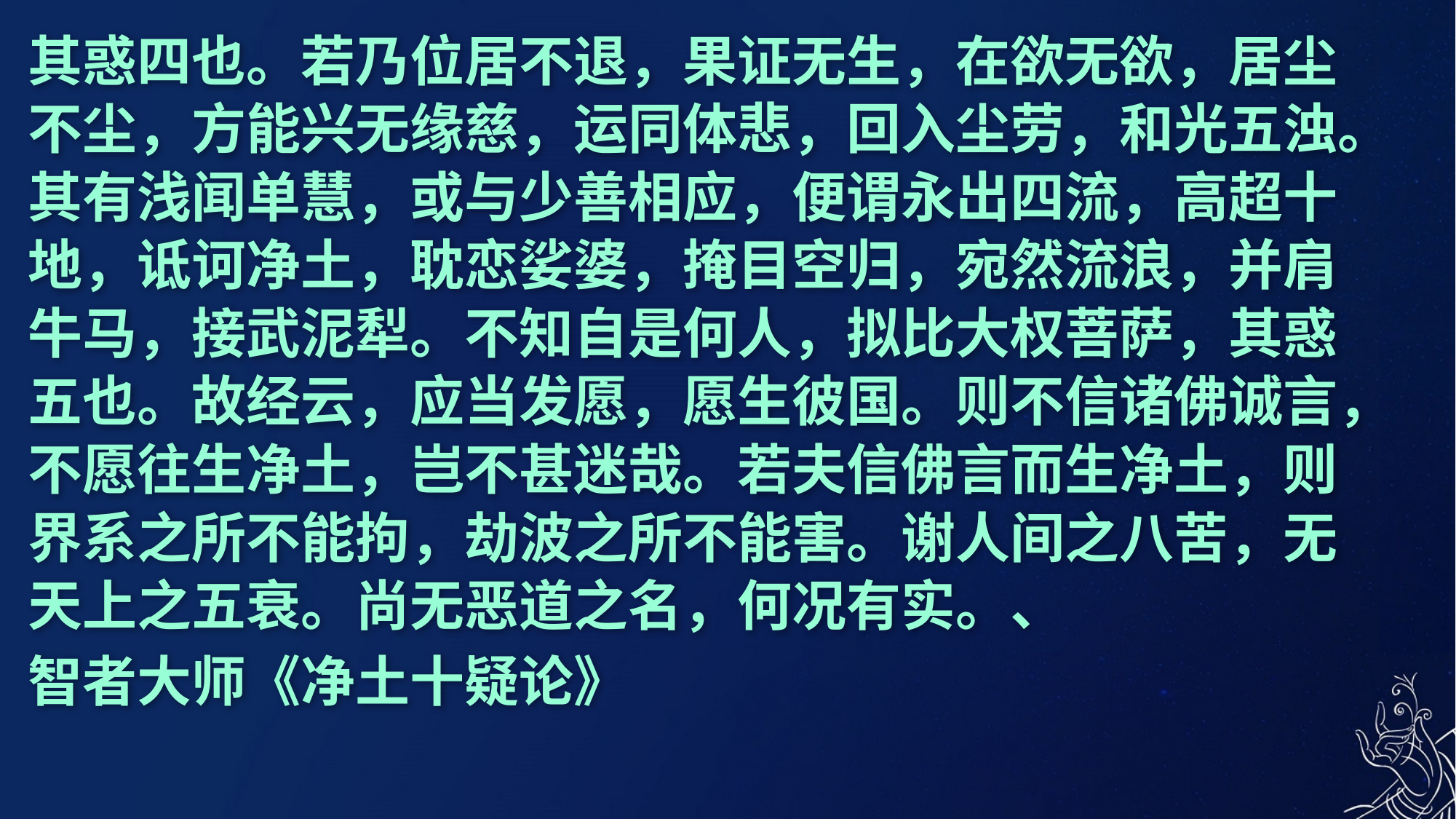

其惑四也。若乃位居不退，果证无生，在欲无欲，居尘不尘，方能兴无缘慈，运同体悲，回入尘劳，和光五浊。其有浅闻单慧，或与少善相应，便谓永出四流，高超十地，诋诃净土，耽恋娑婆，掩目空归，宛然流浪，并肩牛马，接武泥犁。不知自是何人，拟比大权菩萨，其惑五也。故经云，应当发愿，愿生彼国。则不信诸佛诚言，不愿往生净土，岂不甚迷哉。若夫信佛言而生净土，则界系之所不能拘，劫波之所不能害。谢人间之八苦，无天上之五衰。尚无恶道之名，何况有实。、
智者大师《净土十疑论》